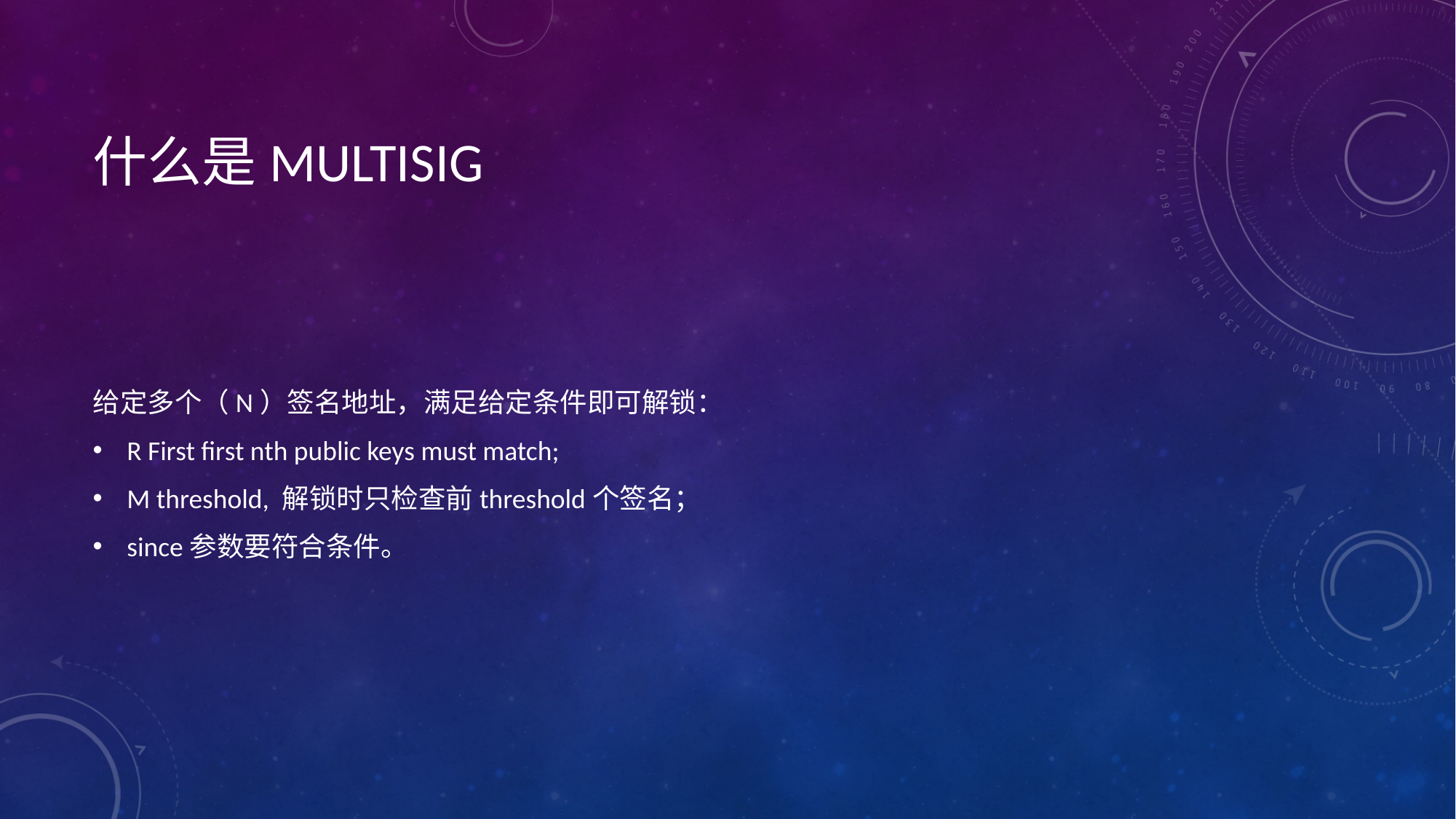

# 什么是multisig
给定多个（N）签名地址，满足给定条件即可解锁：
R First first nth public keys must match;
M threshold, 解锁时只检查前threshold个签名；
since参数要符合条件。